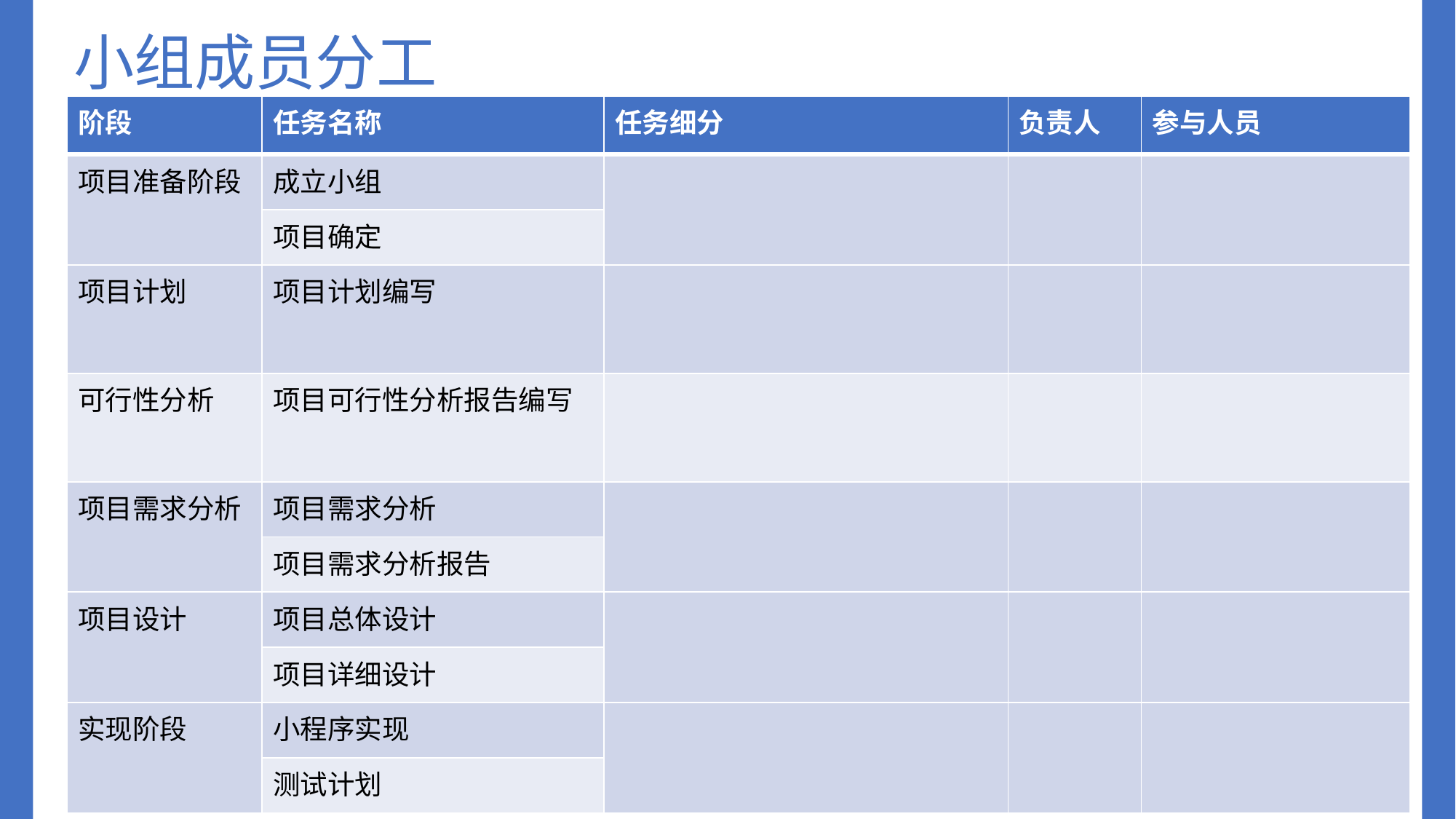

小组成员分工
| 阶段 | 任务名称 | 任务细分 | 负责人 | 参与人员 |
| --- | --- | --- | --- | --- |
| 项目准备阶段 | 成立小组 |  |  |  |
|  | 项目确定 |  |  |  |
| 项目计划 | 项目计划编写 |  |  |  |
| 可行性分析 | 项目可行性分析报告编写 |  |  |  |
| 项目需求分析 | 项目需求分析 |  |  |  |
|  | 项目需求分析报告 |  |  |  |
| 项目设计 | 项目总体设计 |  |  |  |
|  | 项目详细设计 |  |  |  |
| 实现阶段 | 小程序实现 |  |  |  |
|  | 测试计划 |  |  |  |